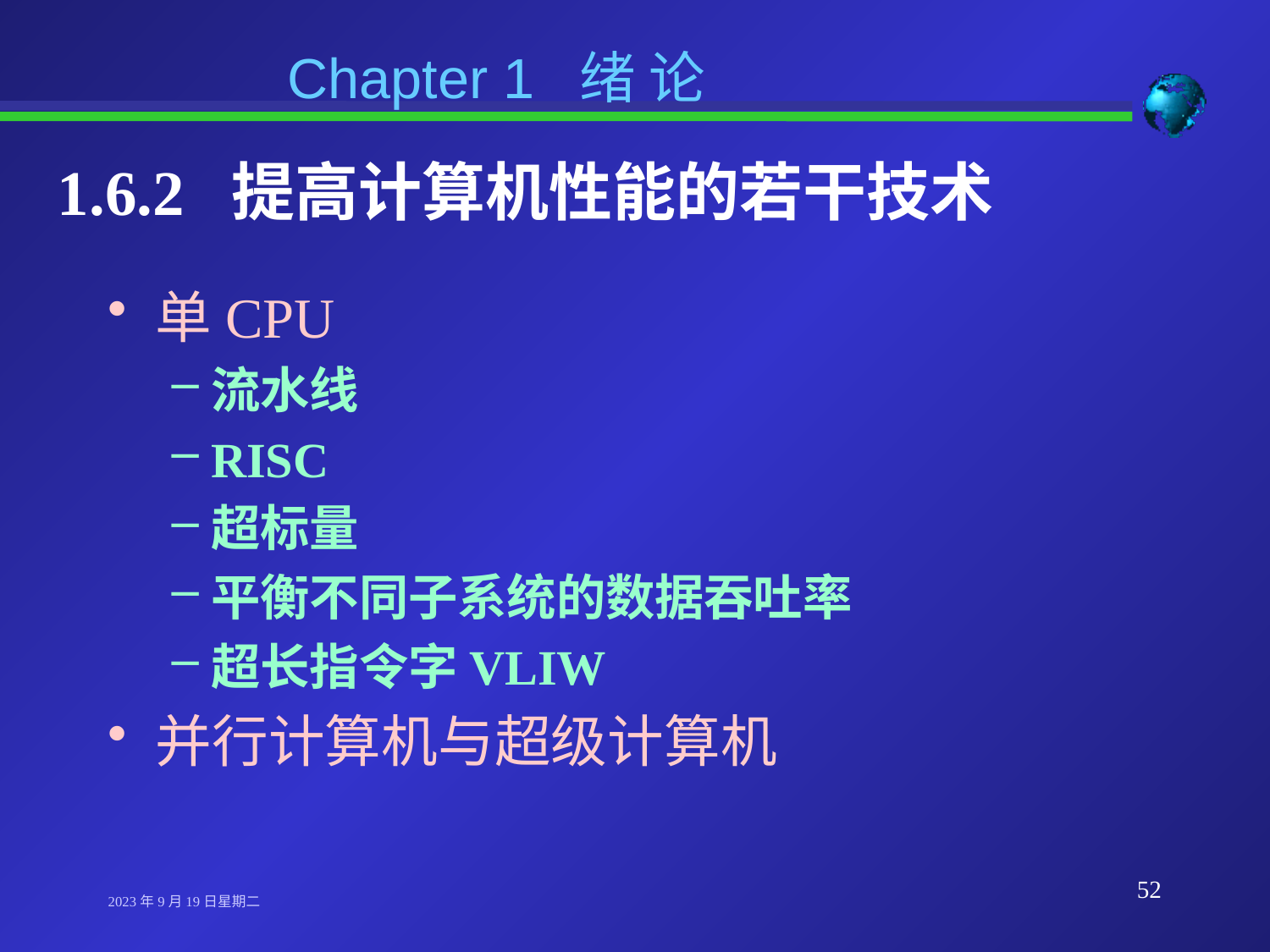

Chapter 1  绪 论
1.6.2  提高计算机性能的若干技术
单CPU
流水线
RISC
超标量
平衡不同子系统的数据吞吐率
超长指令字VLIW
并行计算机与超级计算机
52
2023年9月19日星期二